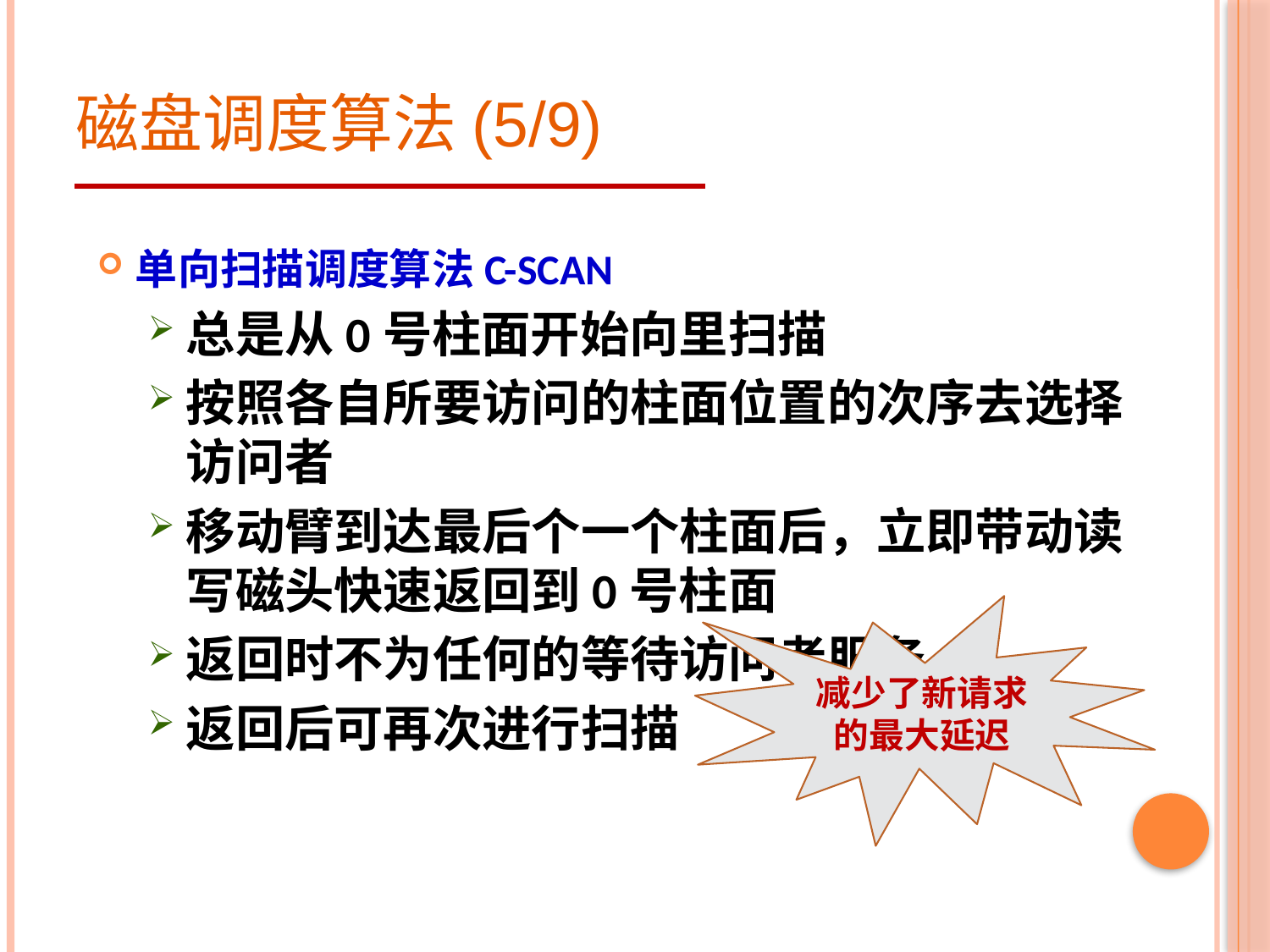

# 磁盘调度算法(5/9)
单向扫描调度算法C-SCAN
总是从0号柱面开始向里扫描
按照各自所要访问的柱面位置的次序去选择访问者
移动臂到达最后个一个柱面后，立即带动读写磁头快速返回到0号柱面
返回时不为任何的等待访问者服务
返回后可再次进行扫描
减少了新请求的最大延迟